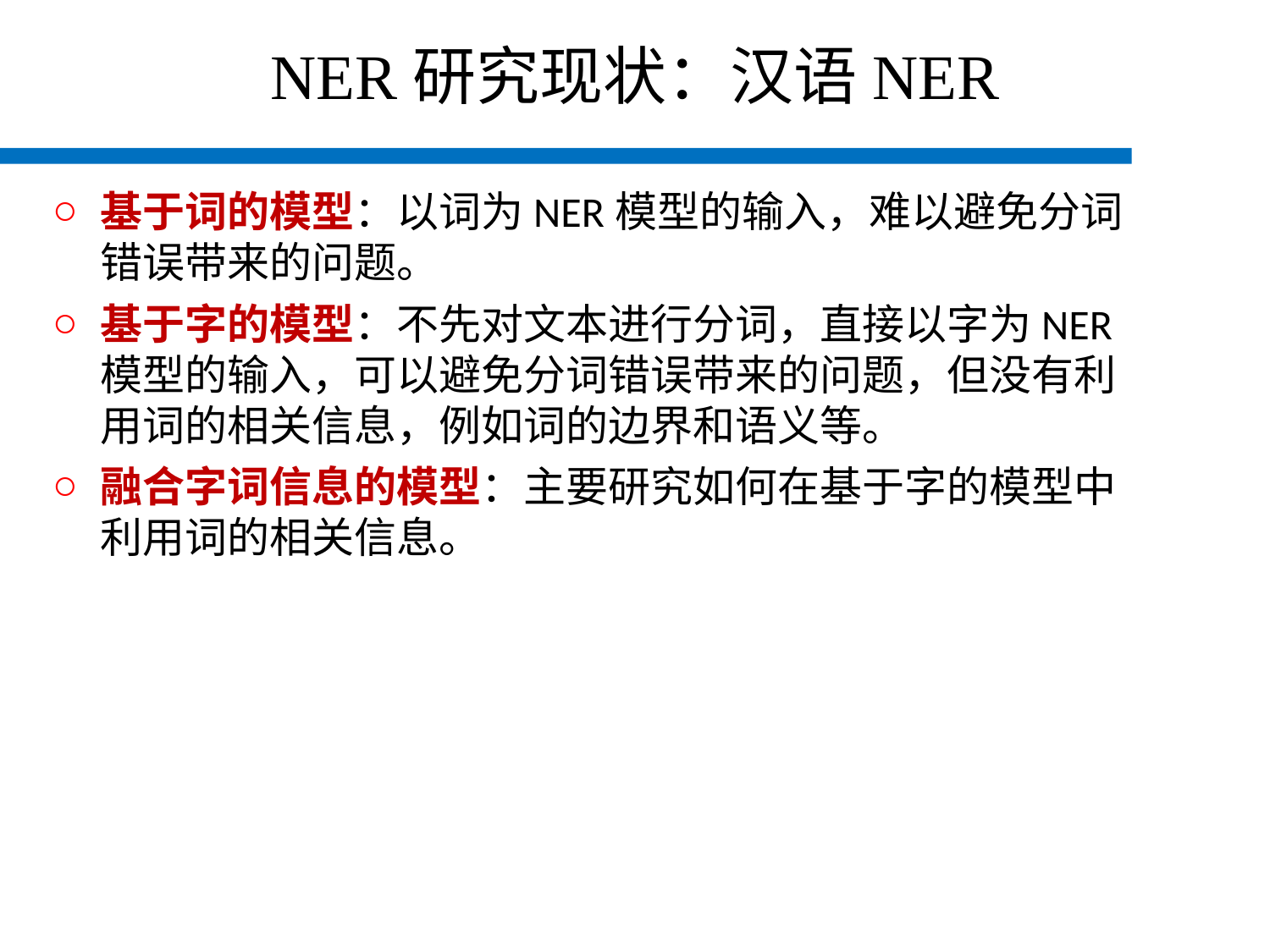

# NER研究现状：汉语NER
基于词的模型：以词为NER模型的输入，难以避免分词错误带来的问题。
基于字的模型：不先对文本进行分词，直接以字为NER模型的输入，可以避免分词错误带来的问题，但没有利用词的相关信息，例如词的边界和语义等。
融合字词信息的模型：主要研究如何在基于字的模型中利用词的相关信息。